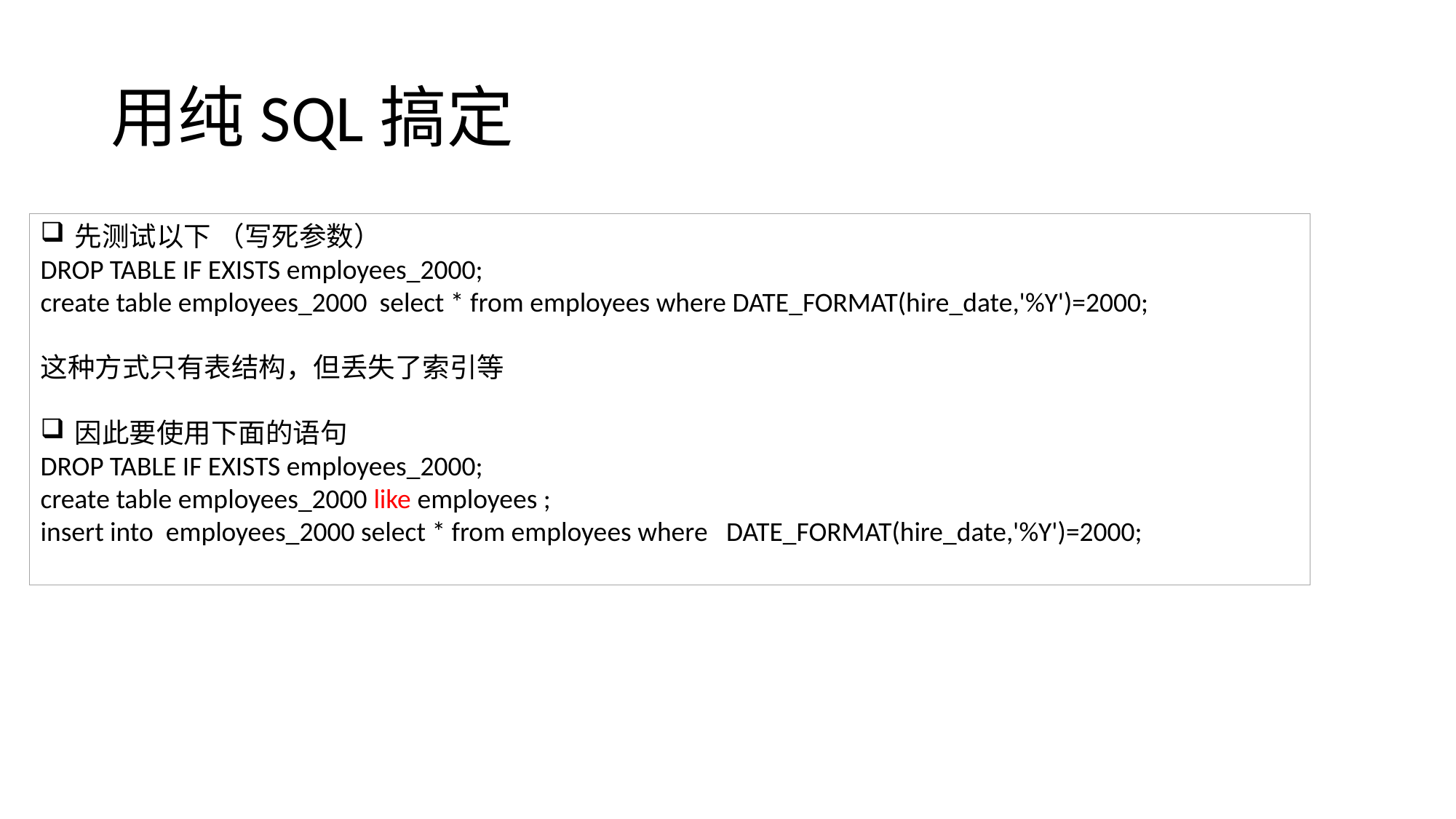

# 用纯SQL搞定
先测试以下 （写死参数）
DROP TABLE IF EXISTS employees_2000;
create table employees_2000  select * from employees where DATE_FORMAT(hire_date,'%Y')=2000;

这种方式只有表结构，但丢失了索引等

因此要使用下面的语句
DROP TABLE IF EXISTS employees_2000;
create table employees_2000 like employees ;
insert into  employees_2000 select * from employees where   DATE_FORMAT(hire_date,'%Y')=2000;